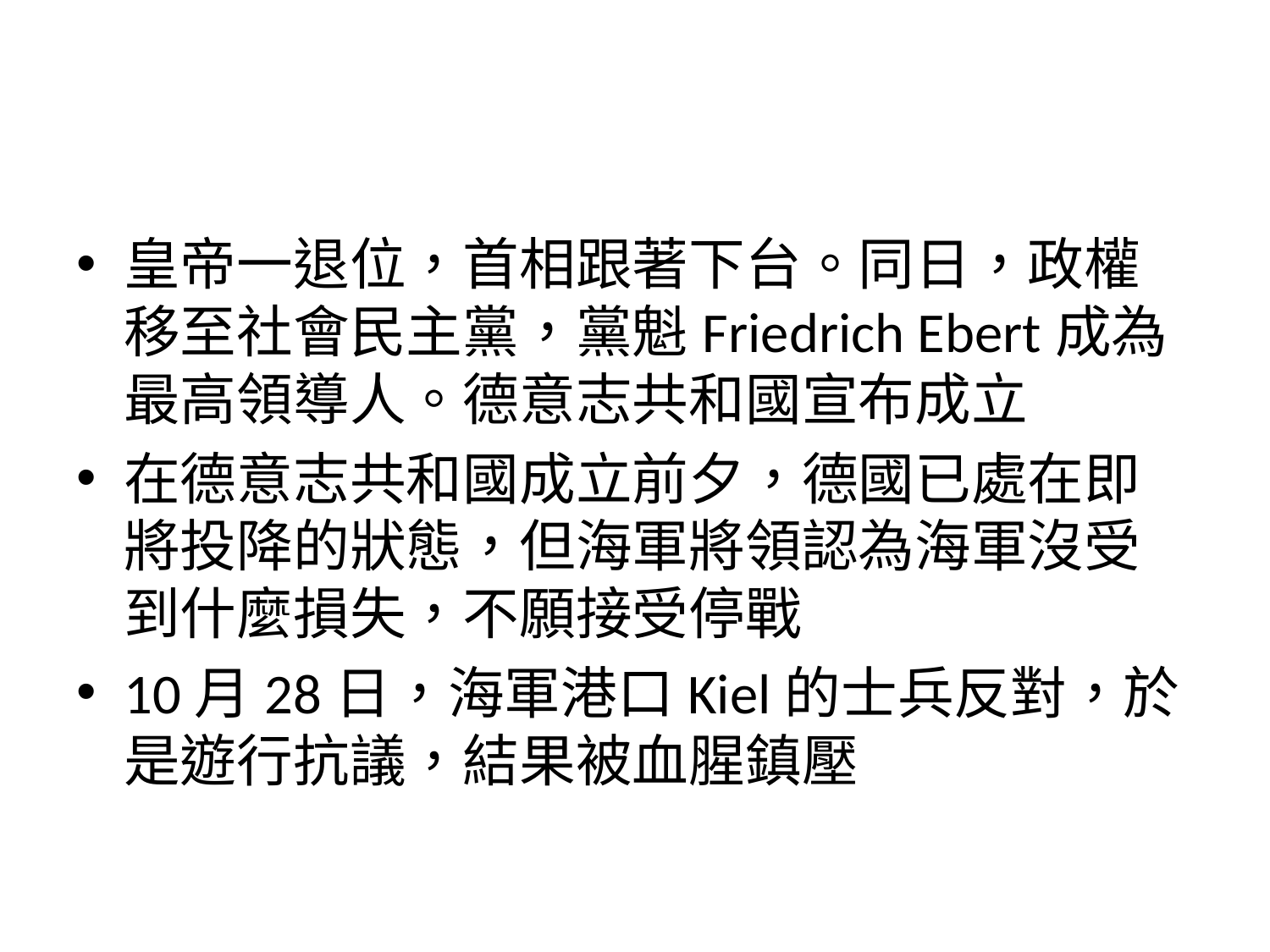

#
皇帝一退位，首相跟著下台。同日，政權移至社會民主黨，黨魁Friedrich Ebert成為最高領導人。德意志共和國宣布成立
在德意志共和國成立前夕，德國已處在即將投降的狀態，但海軍將領認為海軍沒受到什麼損失，不願接受停戰
10月28日，海軍港口Kiel的士兵反對，於是遊行抗議，結果被血腥鎮壓